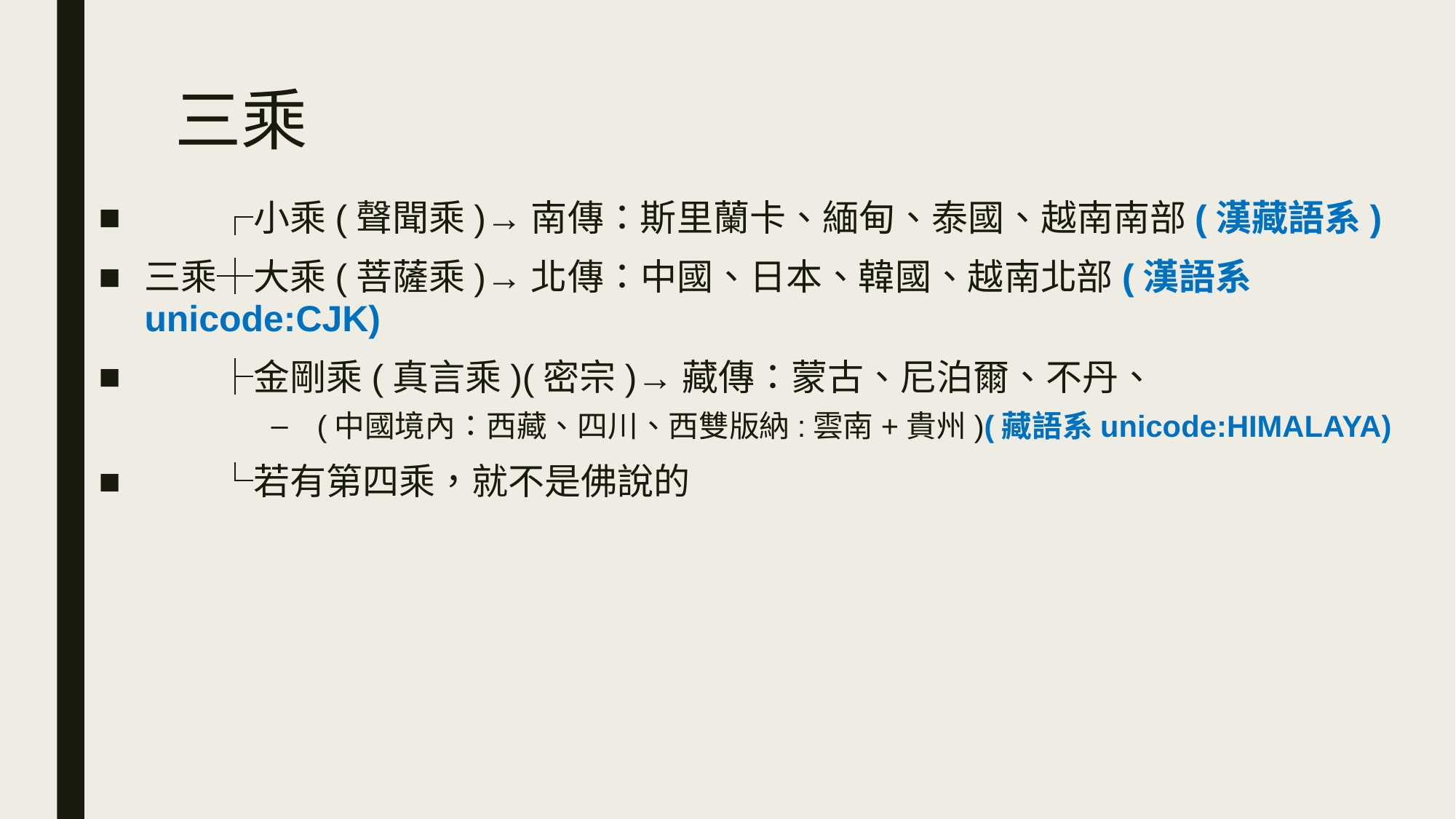

# 三乘
　　┌小乘(聲聞乘)→南傳：斯里蘭卡、緬甸、泰國、越南南部(漢藏語系)
三乘┼大乘(菩薩乘)→北傳：中國、日本、韓國、越南北部(漢語系unicode:CJK)
　　├金剛乘(真言乘)(密宗)→藏傳：蒙古、尼泊爾、不丹、
(中國境內：西藏、四川、西雙版納:雲南+貴州)(藏語系unicode:HIMALAYA)
　　└若有第四乘，就不是佛說的